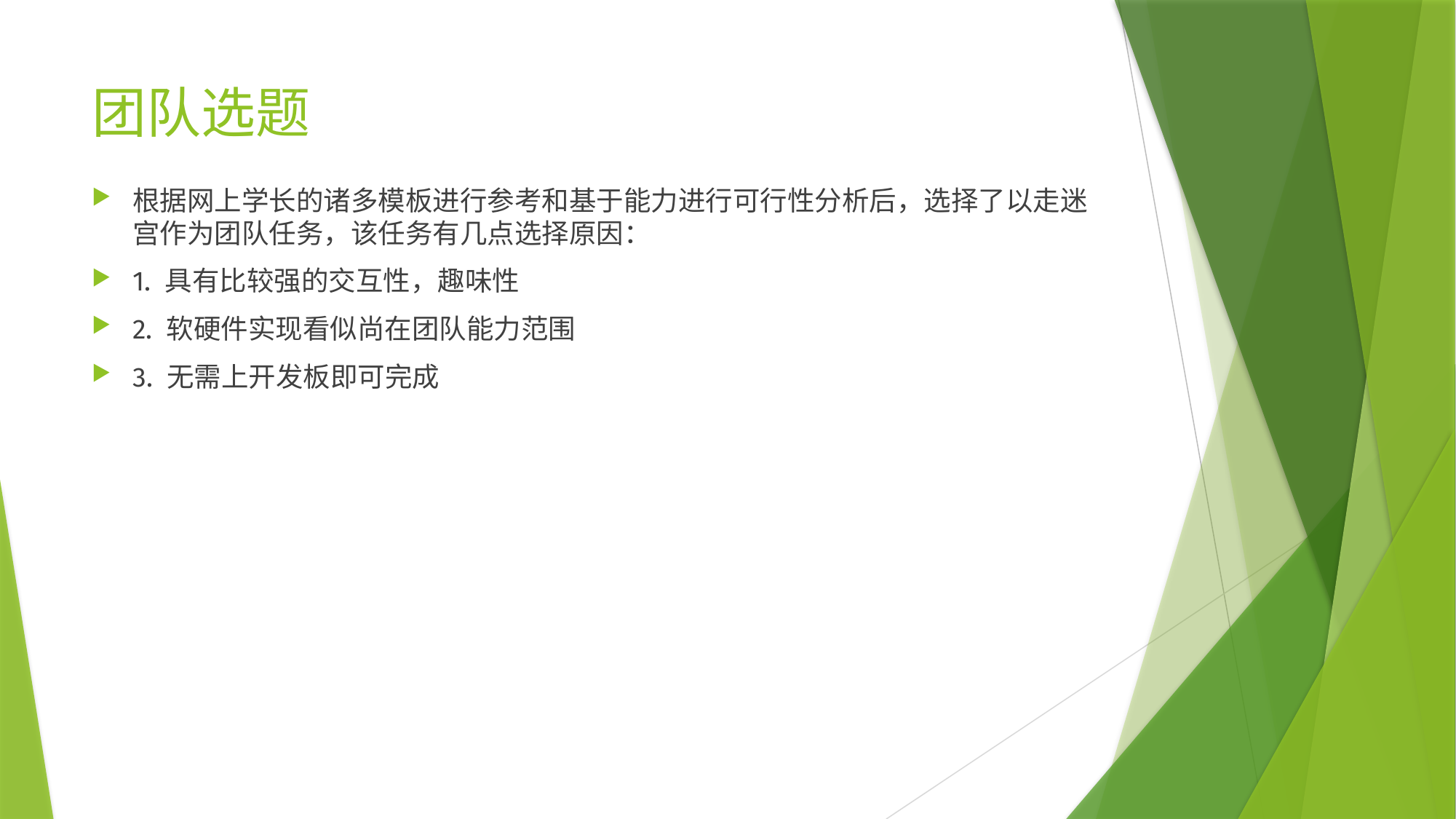

# 团队选题
根据网上学长的诸多模板进行参考和基于能力进行可行性分析后，选择了以走迷宫作为团队任务，该任务有几点选择原因：
1. 具有比较强的交互性，趣味性
2. 软硬件实现看似尚在团队能力范围
3. 无需上开发板即可完成